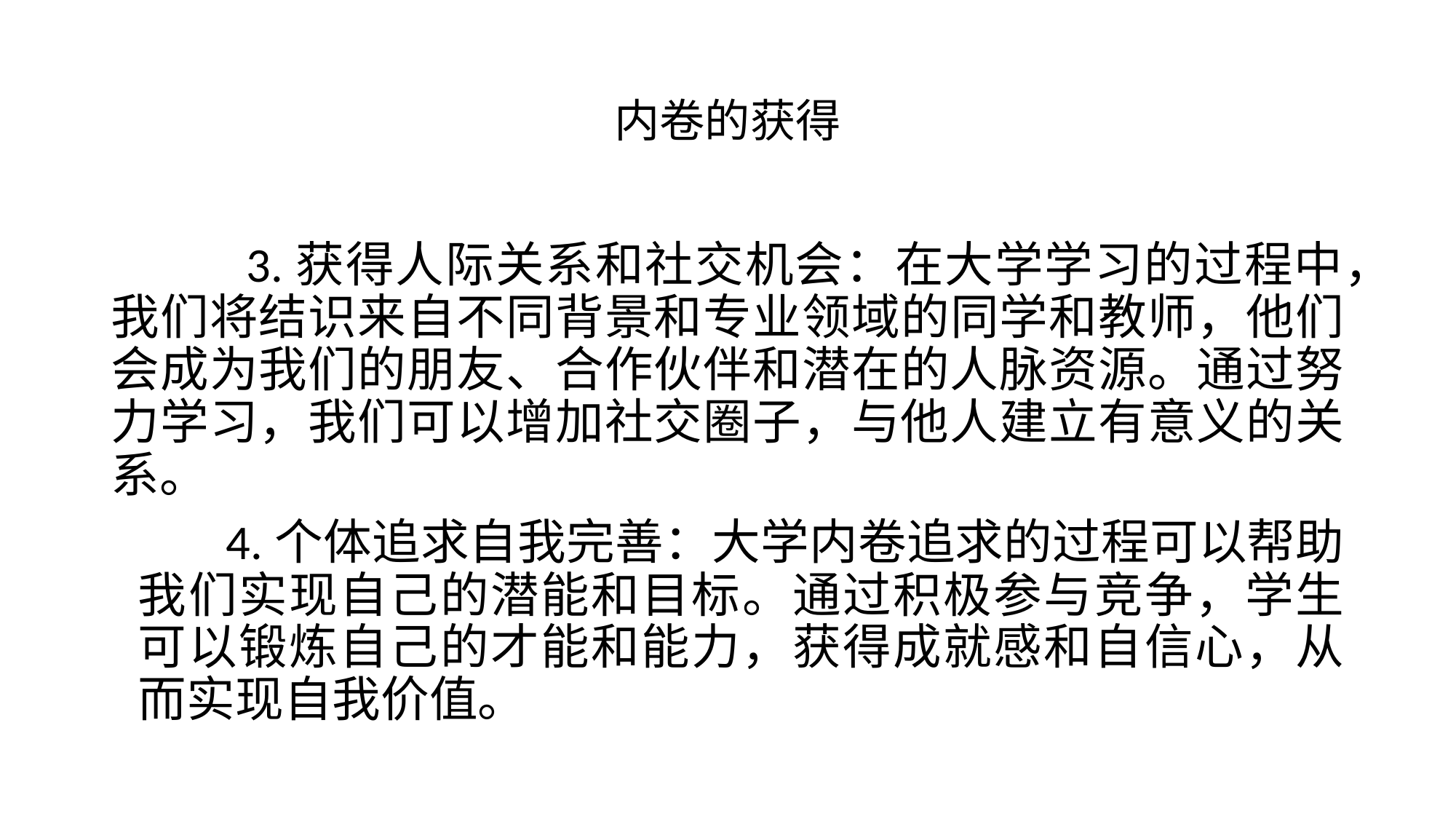

# 内卷的获得
           3.获得人际关系和社交机会：在大学学习的过程中，我们将结识来自不同背景和专业领域的同学和教师，他们会成为我们的朋友、合作伙伴和潜在的人脉资源。通过努力学习，我们可以增加社交圈子，与他人建立有意义的关系。
        4.个体追求自我完善：大学内卷追求的过程可以帮助我们实现自己的潜能和目标。通过积极参与竞争，学生可以锻炼自己的才能和能力，获得成就感和自信心，从而实现自我价值。